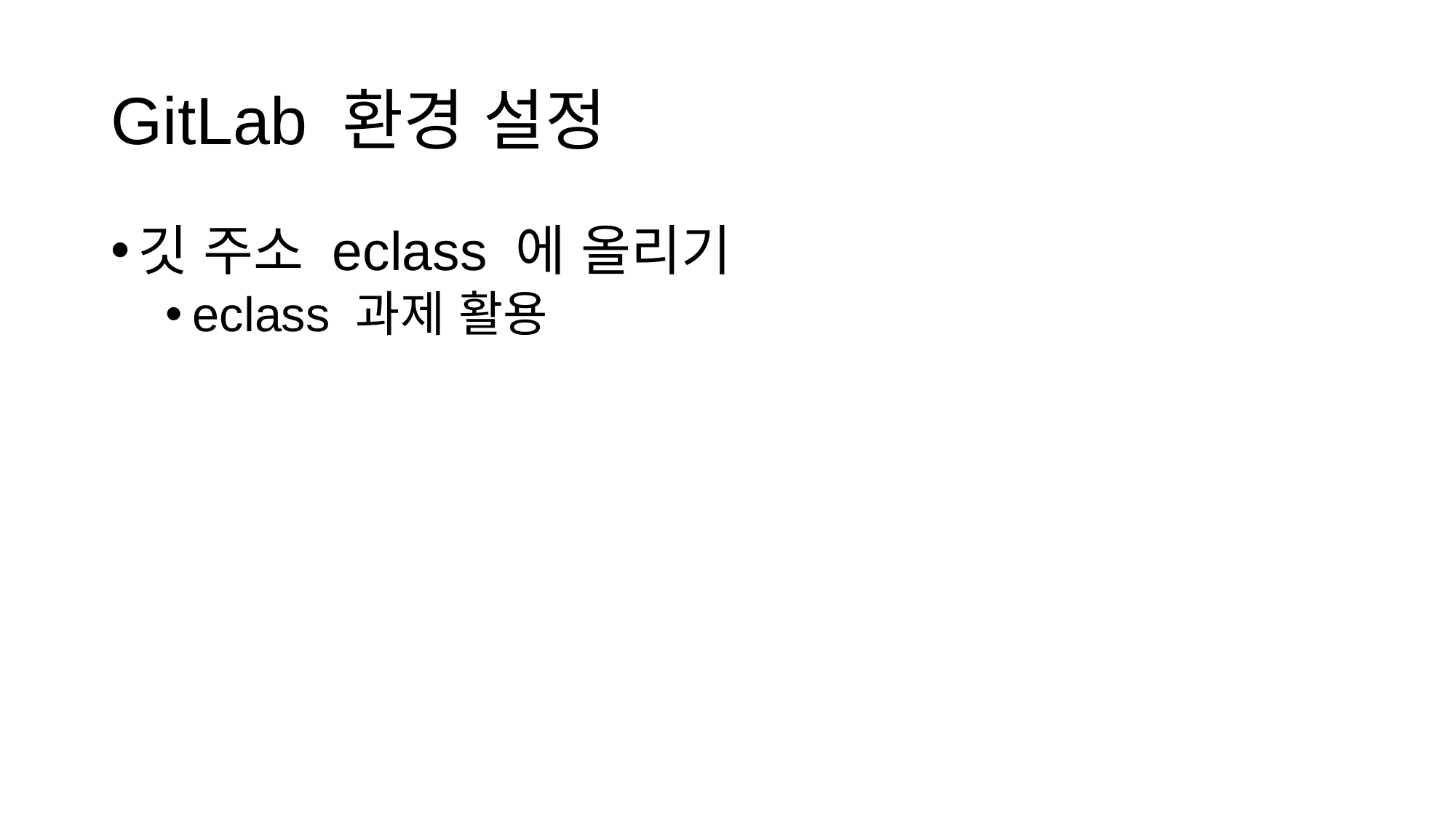

# GitLab 환경 설정
깃 주소 eclass 에 올리기
eclass 과제 활용